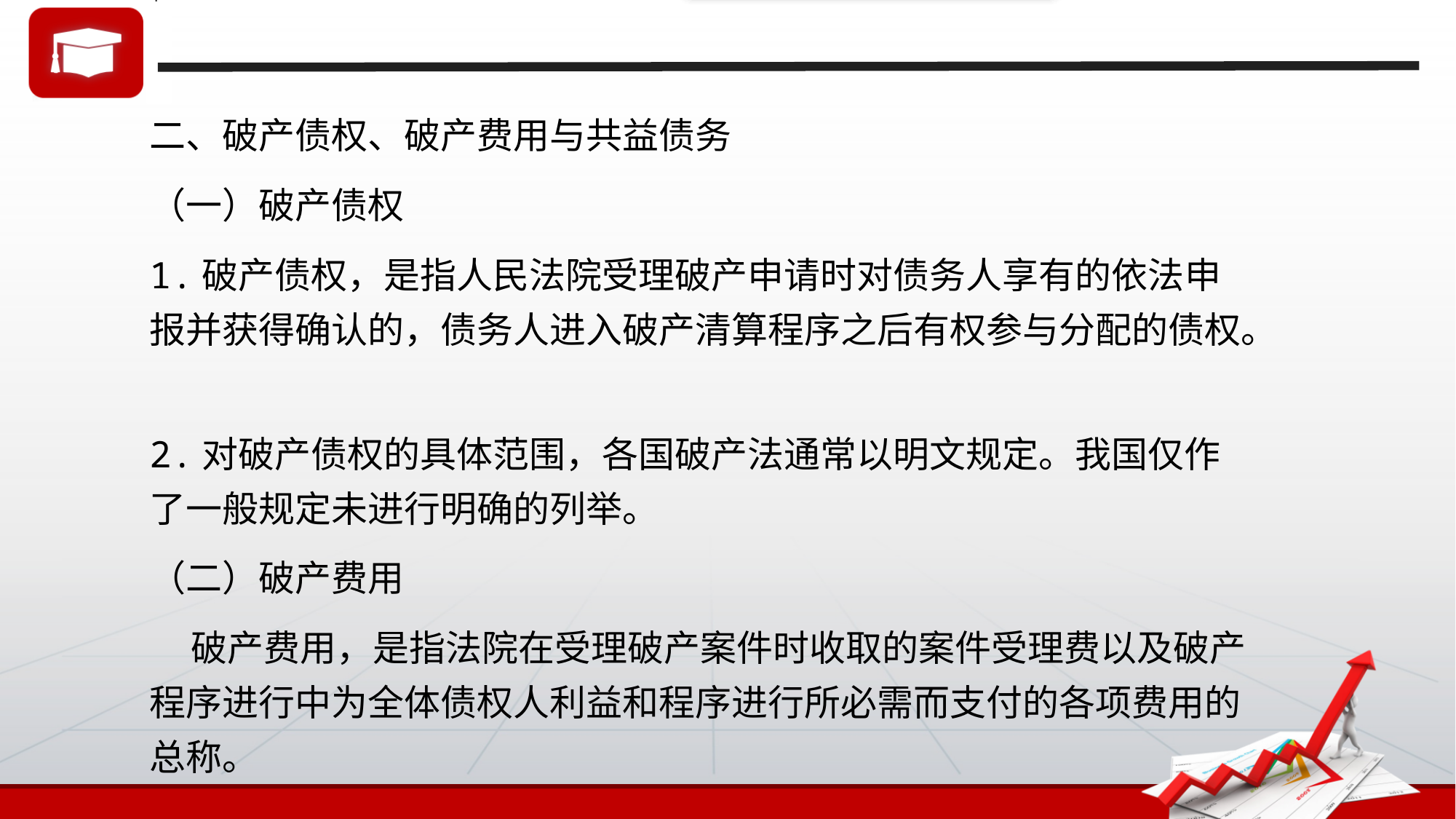

二、破产债权、破产费用与共益债务
（一）破产债权
1.破产债权，是指人民法院受理破产申请时对债务人享有的依法申报并获得确认的，债务人进入破产清算程序之后有权参与分配的债权。
2.对破产债权的具体范围，各国破产法通常以明文规定。我国仅作了一般规定未进行明确的列举。
（二）破产费用
    破产费用，是指法院在受理破产案件时收取的案件受理费以及破产程序进行中为全体债权人利益和程序进行所必需而支付的各项费用的总称。